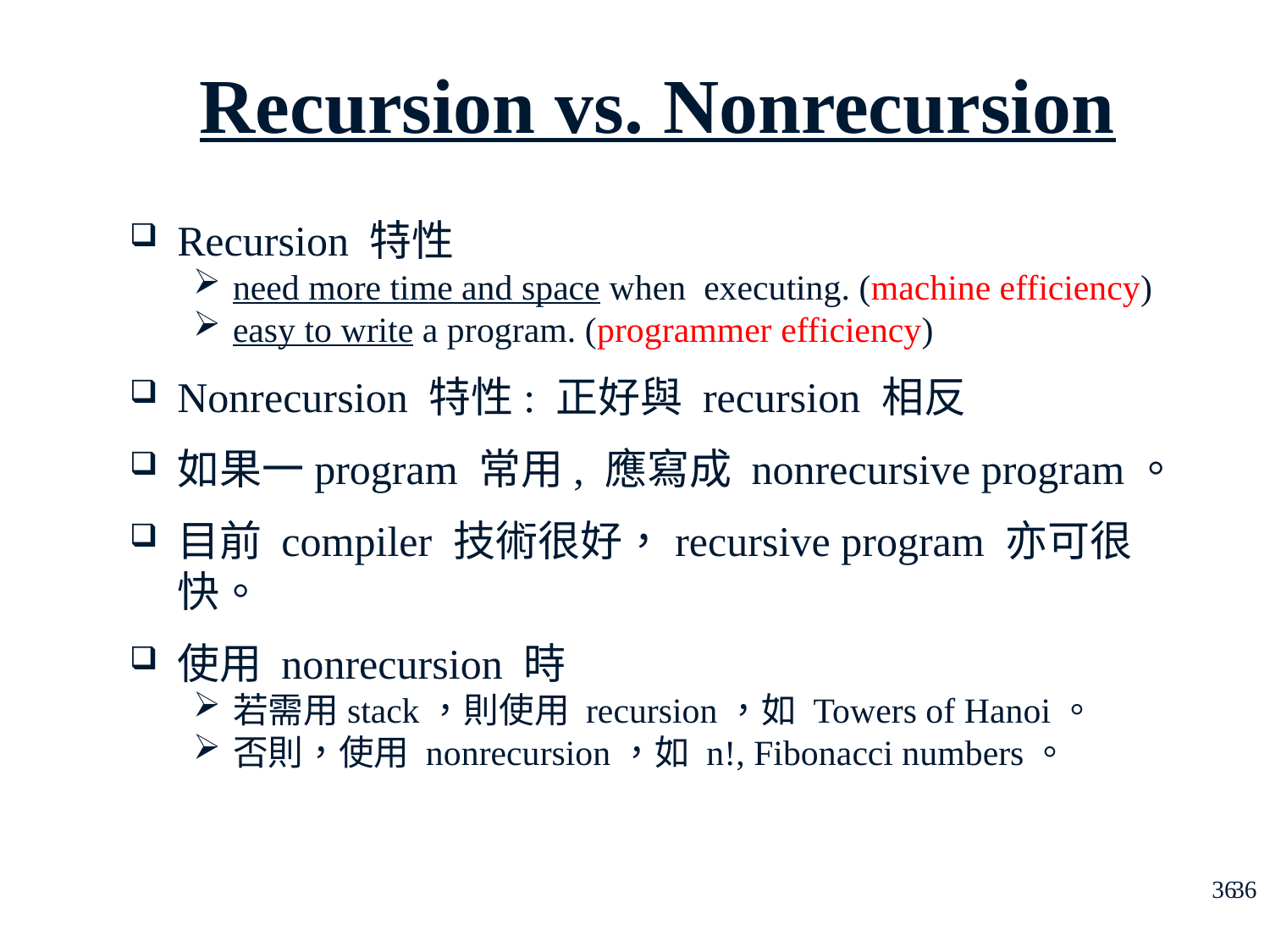

# Recursion vs. Nonrecursion
Recursion 特性
need more time and space when  executing. (machine efficiency)
easy to write a program. (programmer efficiency)
Nonrecursion 特性: 正好與 recursion 相反
如果一program 常用, 應寫成 nonrecursive program。
目前 compiler 技術很好，recursive program 亦可很快。
使用 nonrecursion 時
若需用stack，則使用 recursion，如 Towers of Hanoi。
否則，使用 nonrecursion，如 n!, Fibonacci numbers。
36
36